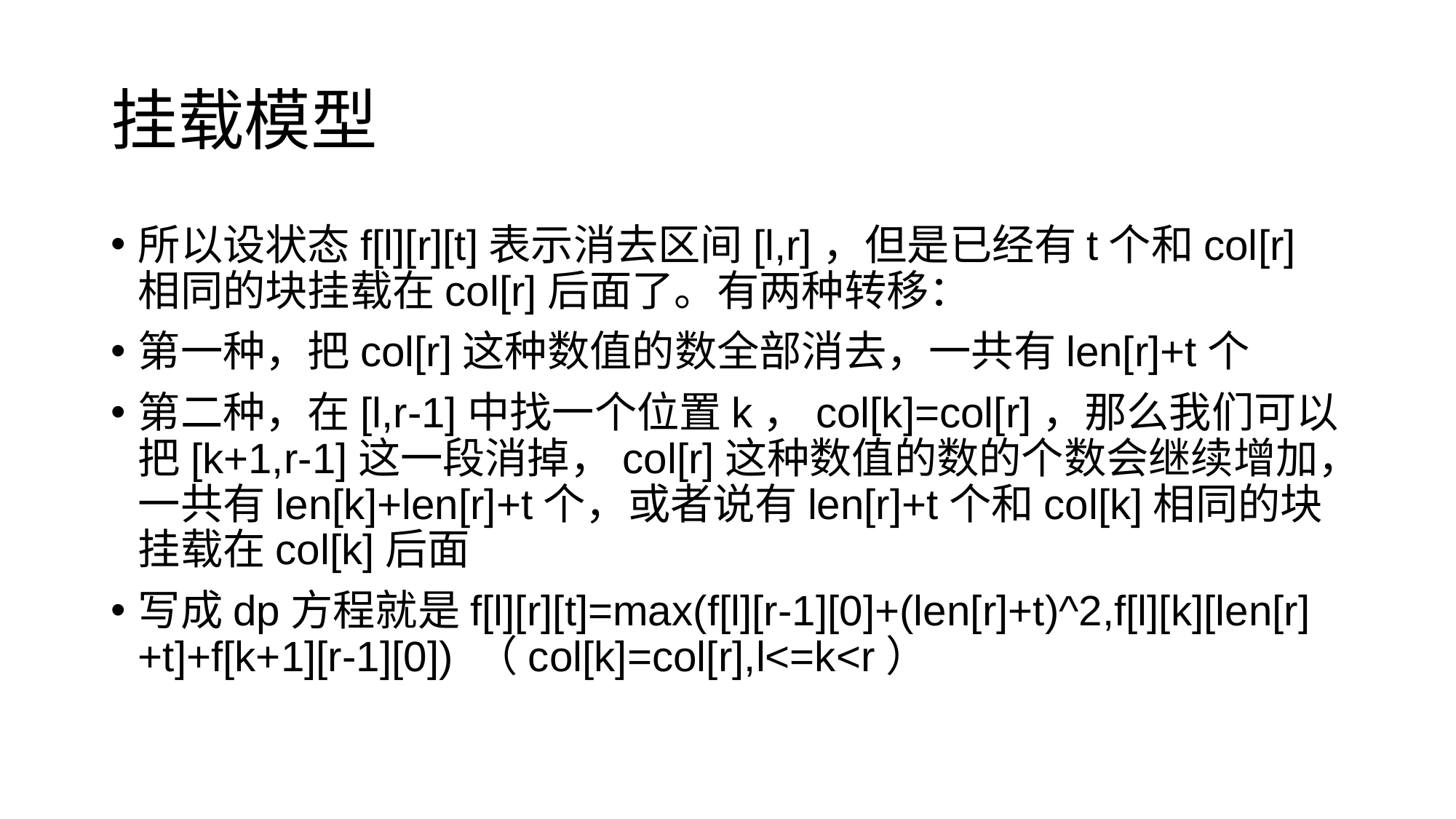

# 挂载模型
所以设状态f[l][r][t]表示消去区间[l,r]，但是已经有t个和col[r]相同的块挂载在col[r]后面了。有两种转移：
第一种，把col[r]这种数值的数全部消去，一共有len[r]+t个
第二种，在[l,r-1]中找一个位置k，col[k]=col[r]，那么我们可以把[k+1,r-1]这一段消掉，col[r]这种数值的数的个数会继续增加，一共有len[k]+len[r]+t个，或者说有len[r]+t个和col[k]相同的块挂载在col[k]后面
写成dp方程就是f[l][r][t]=max(f[l][r-1][0]+(len[r]+t)^2,f[l][k][len[r]+t]+f[k+1][r-1][0]) （col[k]=col[r],l<=k<r）